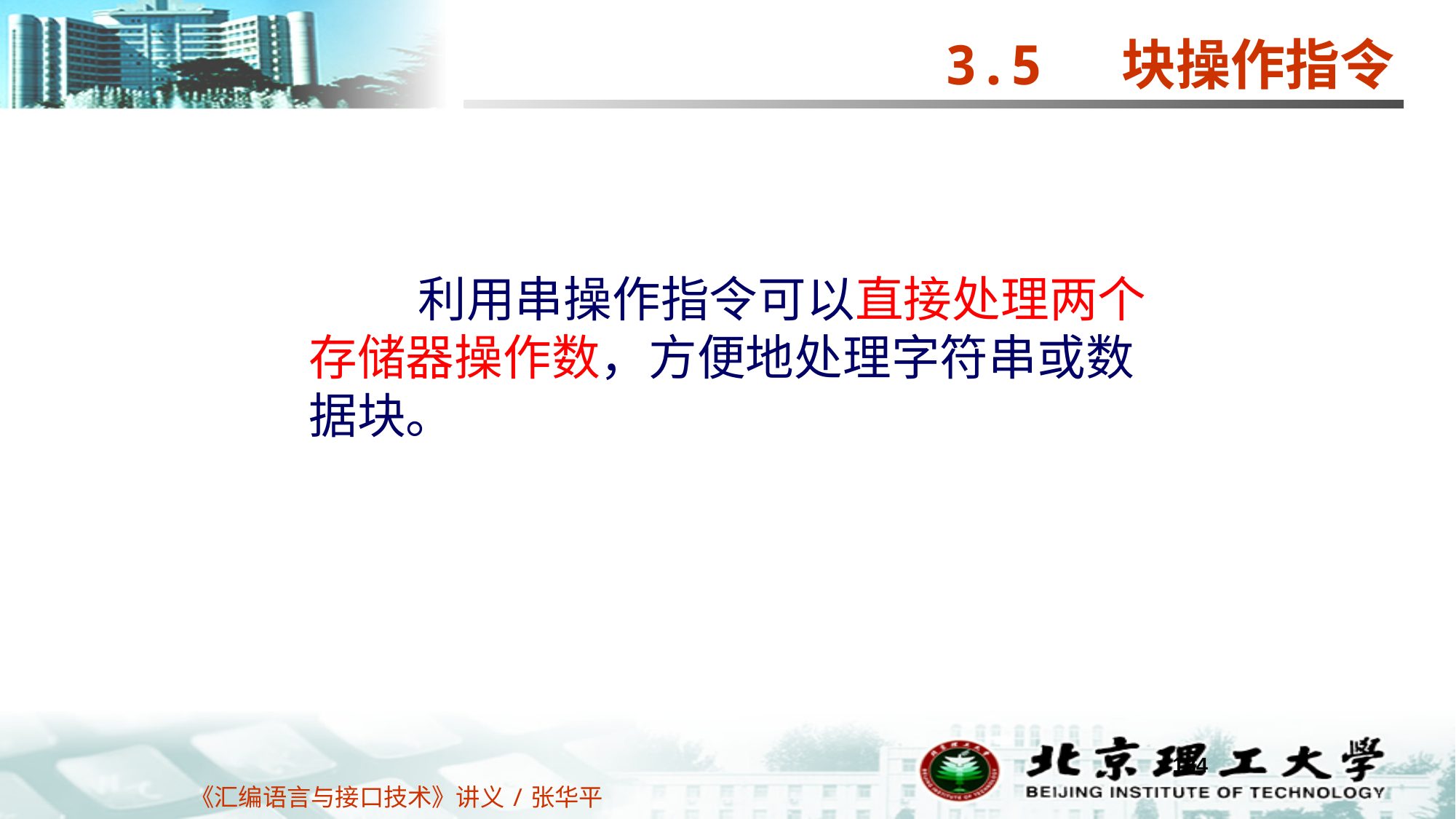

3.5  块操作指令
	利用串操作指令可以直接处理两个存储器操作数，方便地处理字符串或数据块。
184